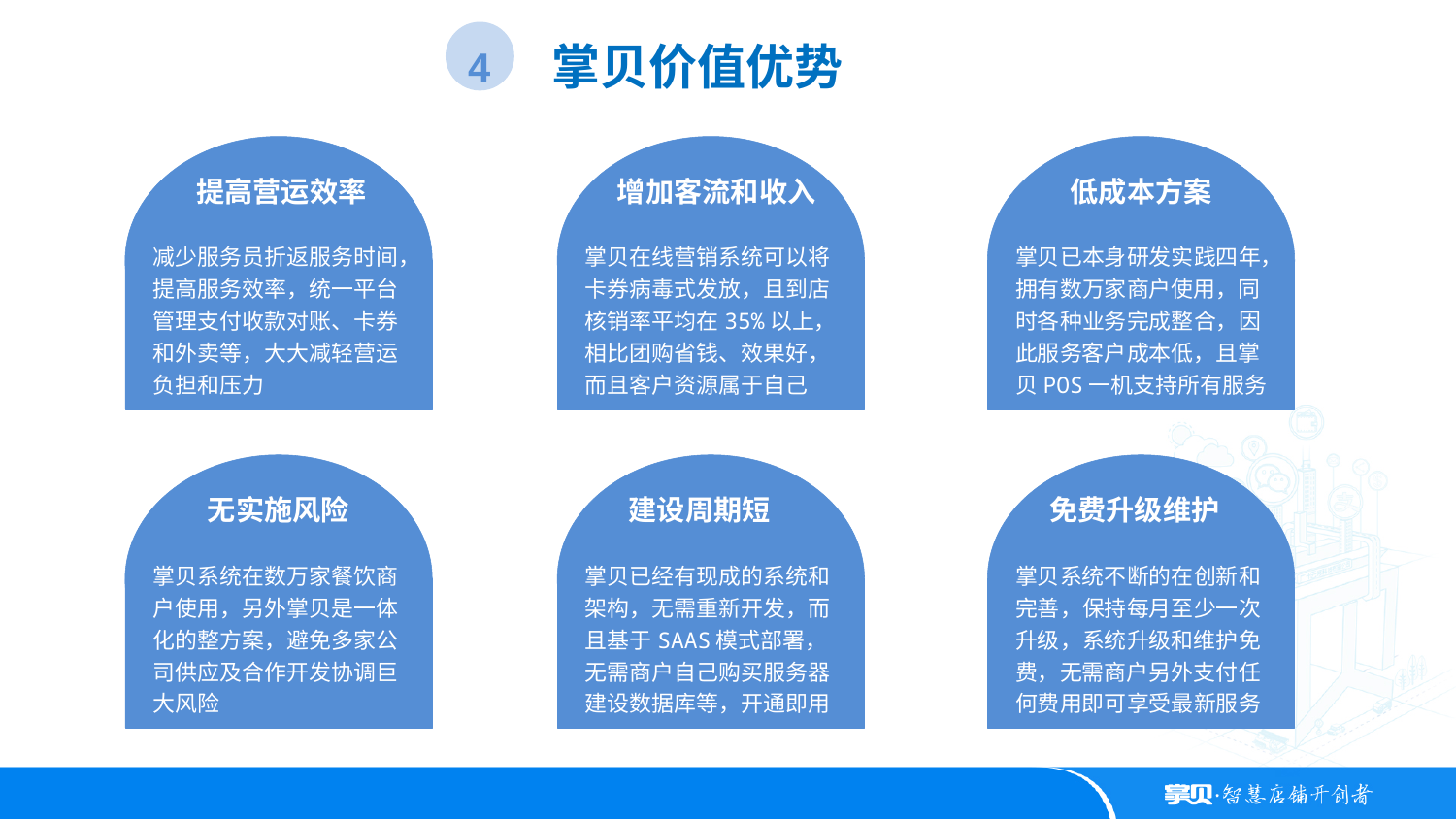

掌贝价值优势
4

提高营运效率
增加客流和收入
低成本方案
减少服务员折返服务时间，提高服务效率，统一平台管理支付收款对账、卡券和外卖等，大大减轻营运负担和压力
掌贝在线营销系统可以将卡券病毒式发放，且到店核销率平均在35%以上，相比团购省钱、效果好，而且客户资源属于自己
掌贝已本身研发实践四年，拥有数万家商户使用，同时各种业务完成整合，因此服务客户成本低，且掌贝POS一机支持所有服务

无实施风险
建设周期短
免费升级维护
掌贝系统在数万家餐饮商户使用，另外掌贝是一体化的整方案，避免多家公司供应及合作开发协调巨大风险
掌贝已经有现成的系统和架构，无需重新开发，而且基于SAAS模式部署，无需商户自己购买服务器建设数据库等，开通即用
掌贝系统不断的在创新和完善，保持每月至少一次升级，系统升级和维护免费，无需商户另外支付任何费用即可享受最新服务